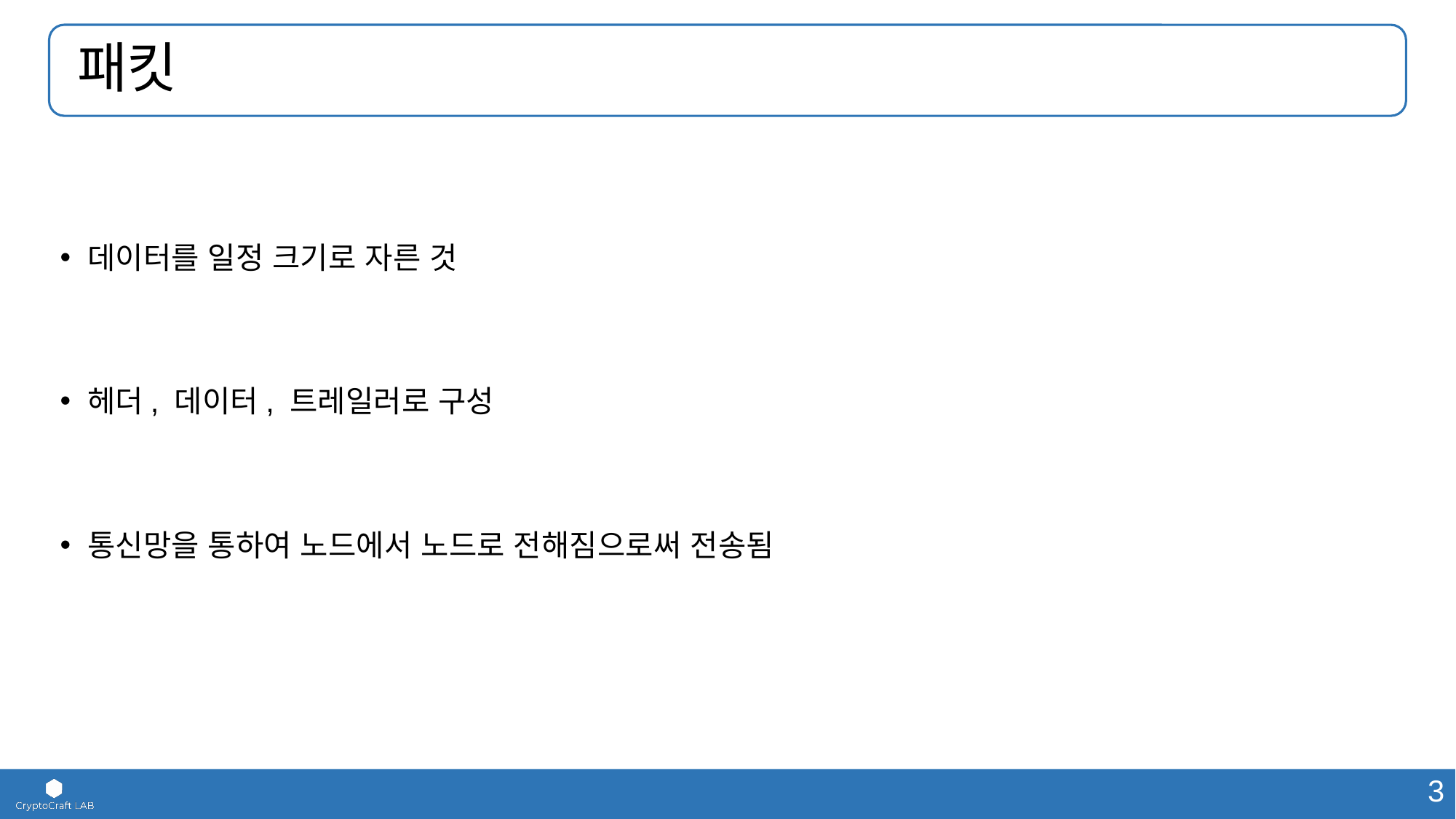

# 패킷

데이터를 일정 크기로 자른 것

헤더, 데이터, 트레일러로 구성

통신망을 통하여 노드에서 노드로 전해짐으로써 전송됨